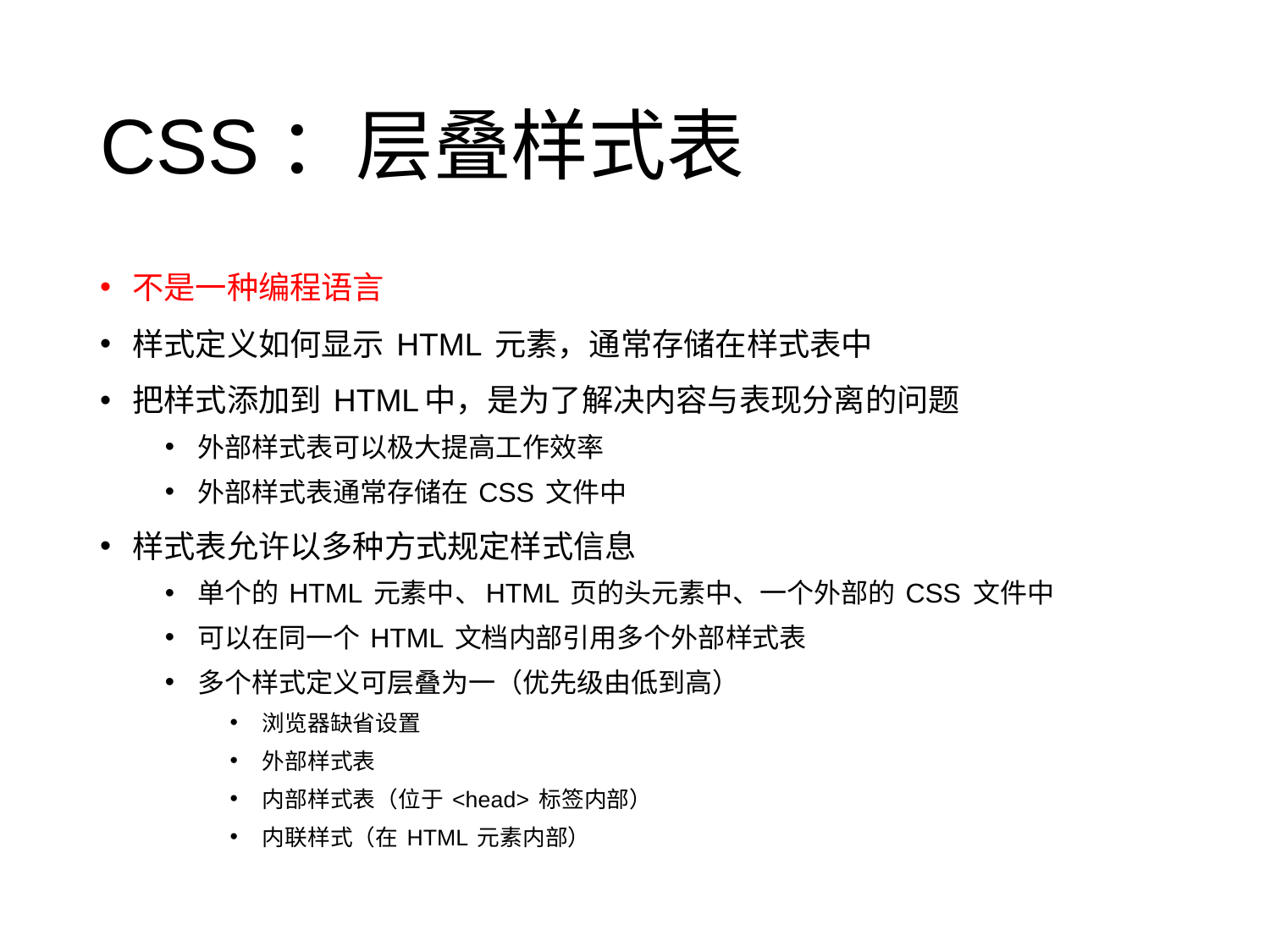

# CSS：层叠样式表
不是一种编程语言
样式定义如何显示 HTML 元素，通常存储在样式表中
把样式添加到 HTML中，是为了解决内容与表现分离的问题
外部样式表可以极大提高工作效率
外部样式表通常存储在 CSS 文件中
样式表允许以多种方式规定样式信息
单个的 HTML 元素中、HTML 页的头元素中、一个外部的 CSS 文件中
可以在同一个 HTML 文档内部引用多个外部样式表
多个样式定义可层叠为一（优先级由低到高）
浏览器缺省设置
外部样式表
内部样式表（位于 <head> 标签内部）
内联样式（在 HTML 元素内部）